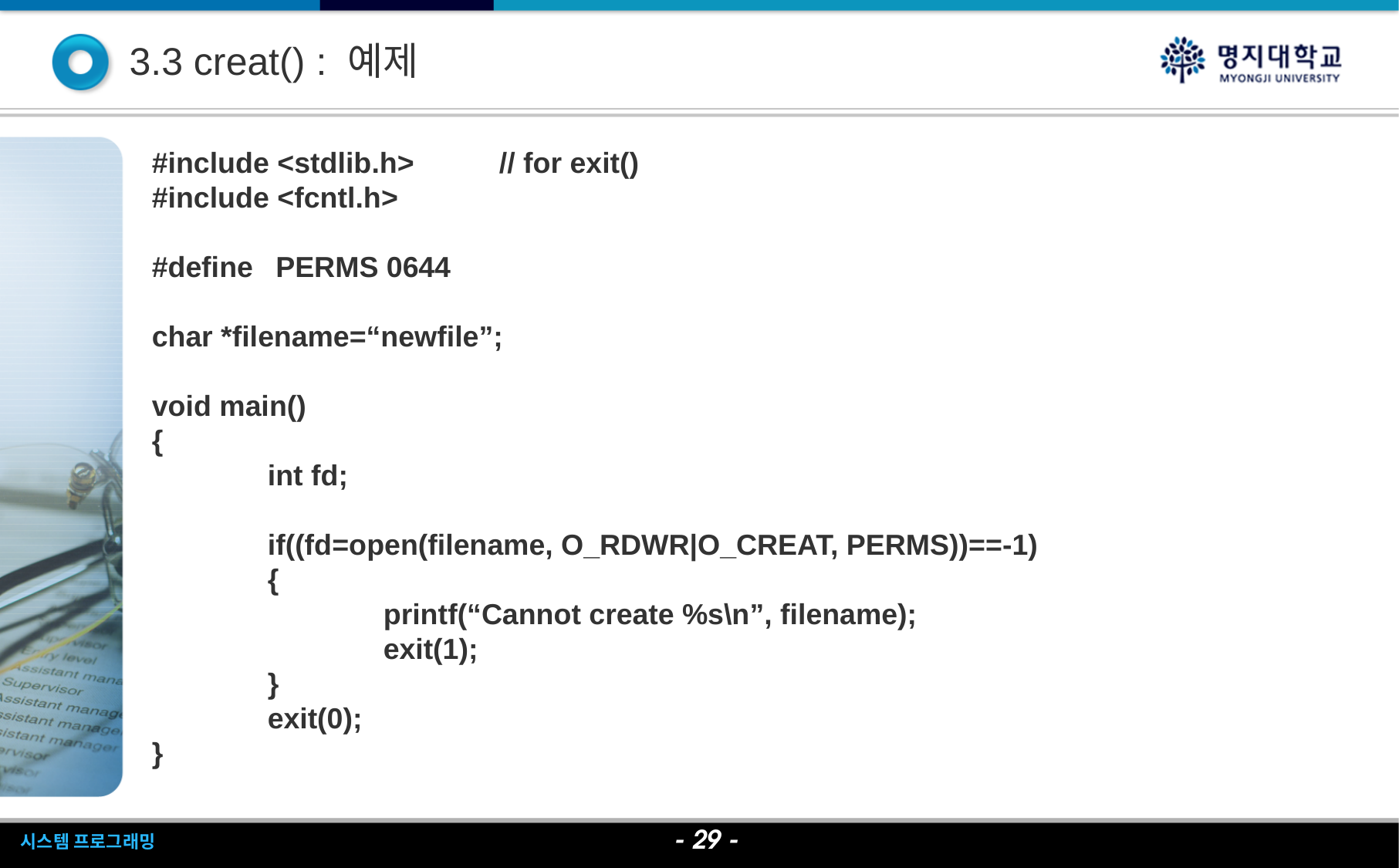

3.3 creat() : 예제
#include <stdlib.h>	// for exit()
#include <fcntl.h>

#define	 PERMS 0644

char *filename=“newfile”;

void main()
{
	int fd;

	if((fd=open(filename, O_RDWR|O_CREAT, PERMS))==-1)
	{
		printf(“Cannot create %s\n”, filename);
		exit(1);
	}
	exit(0);
}
- 29 -